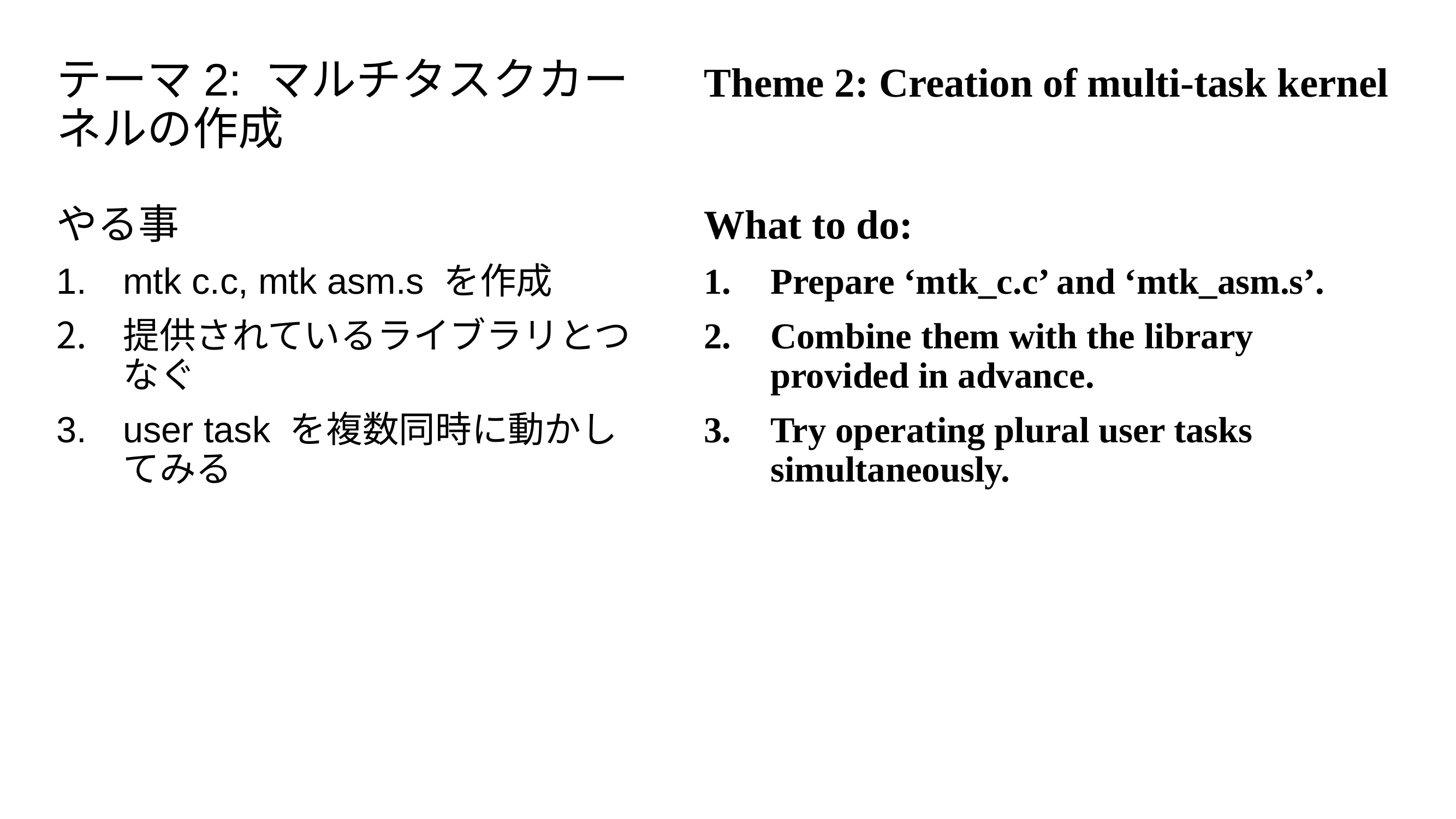

# テーマ2: マルチタスクカーネルの作成
Theme 2: Creation of multi-task kernel

やる事
mtk c.c, mtk asm.s を作成
提供されているライブラリとつなぐ
user task を複数同時に動かしてみる
What to do:
Prepare ‘mtk_c.c’ and ‘mtk_asm.s’.
Combine them with the library provided in advance.
Try operating plural user tasks simultaneously.